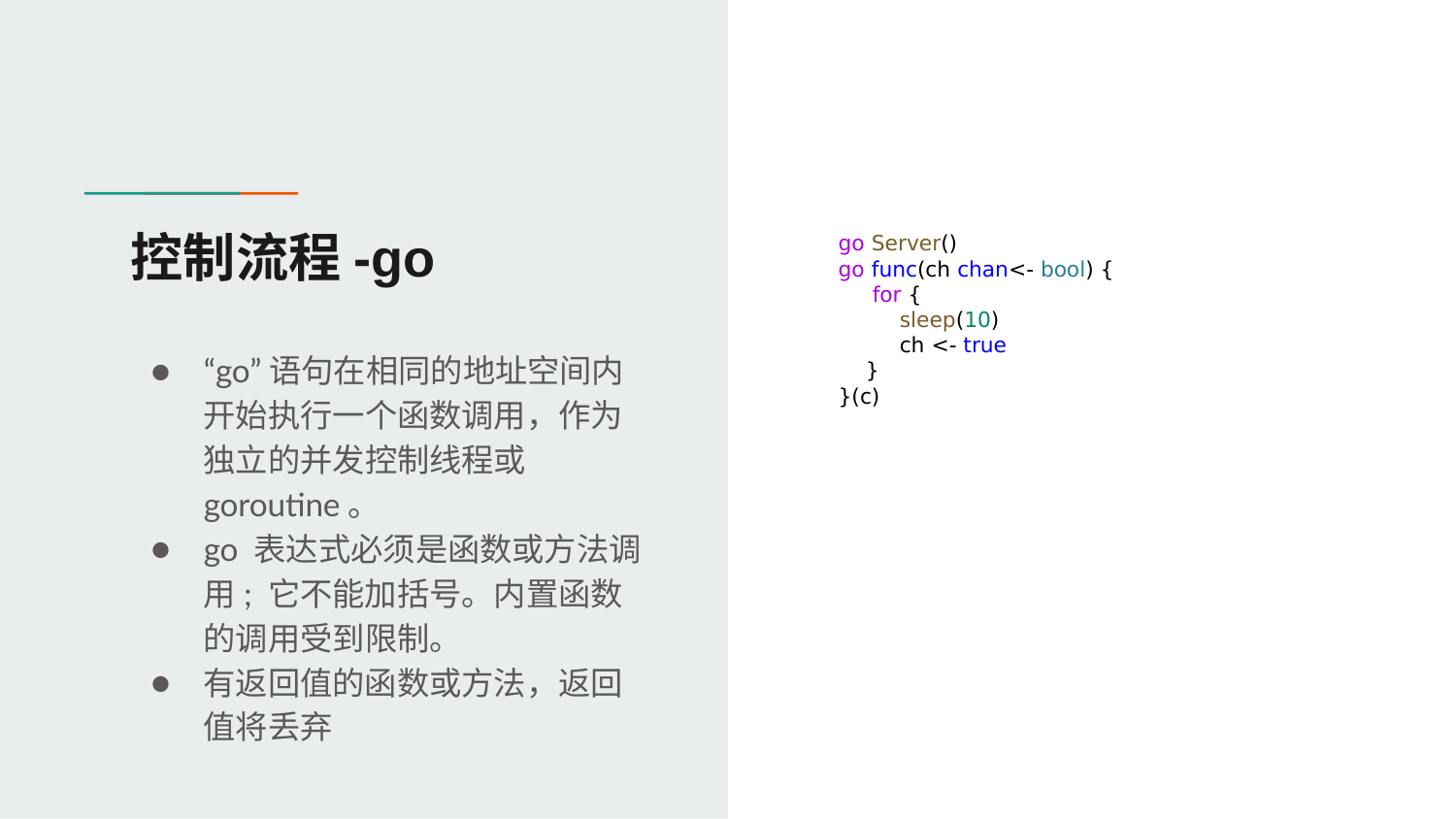

# 控制流程-go

go Server()
go func(ch chan<- bool) {
     for {
         sleep(10)
         ch <- true
    }
}(c)

“go”语句在相同的地址空间内开始执行一个函数调用，作为独立的并发控制线程或goroutine。
go 表达式必须是函数或方法调用; 它不能加括号。内置函数的调用受到限制。
有返回值的函数或方法，返回值将丢弃